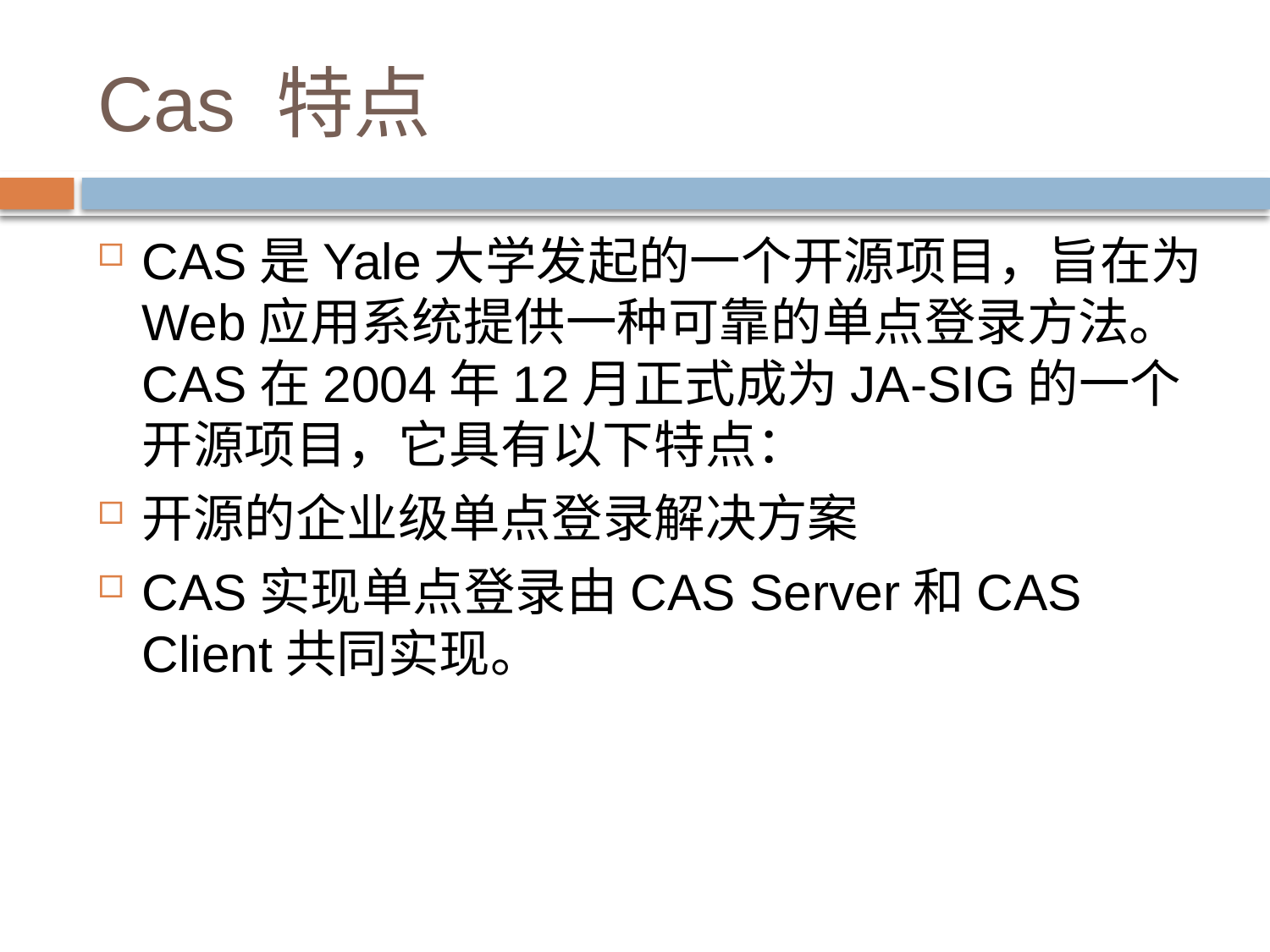

# Cas 特点
CAS是Yale大学发起的一个开源项目，旨在为Web应用系统提供一种可靠的单点登录方法。CAS在2004年12月正式成为JA-SIG的一个开源项目，它具有以下特点：
开源的企业级单点登录解决方案
CAS实现单点登录由CAS Server和CAS Client共同实现。